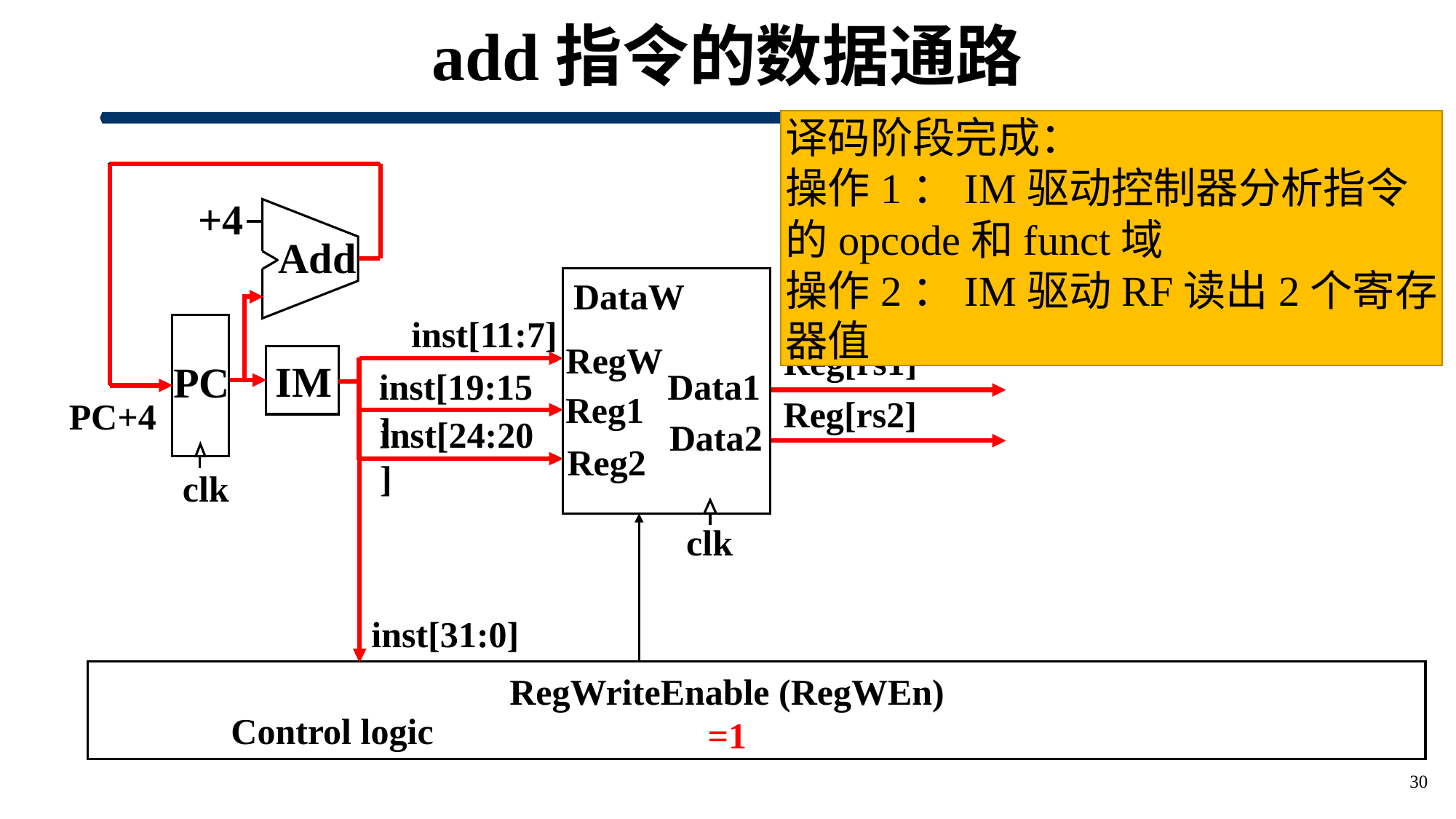

# add指令的数据通路
译码阶段完成：
操作1：IM驱动控制器分析指令的opcode和funct域
操作2：IM驱动RF读出2个寄存器值
+4

Add
DataW

RegW
Data1
Reg1
Data2
Reg2

inst[11:7]

PC

clk
Reg[rs1]

IM
inst[19:15]
Reg[rs2]
PC+4
inst[24:20]
clk
inst[31:0]

RegWriteEnable (RegWEn)
=1
Control logic
30